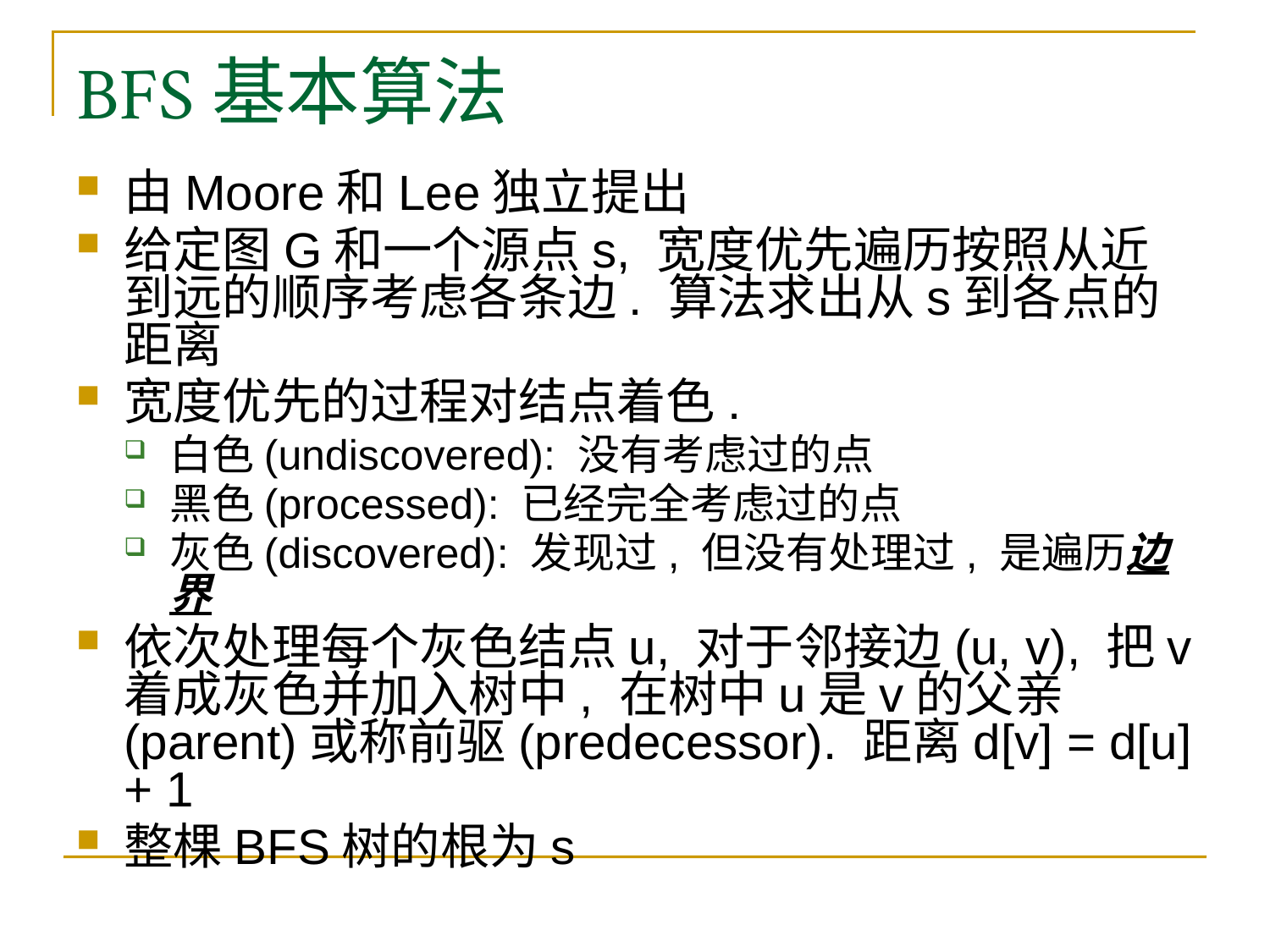

# BFS基本算法
由Moore和Lee独立提出
给定图G和一个源点s, 宽度优先遍历按照从近到远的顺序考虑各条边. 算法求出从s到各点的距离
宽度优先的过程对结点着色.
白色(undiscovered): 没有考虑过的点
黑色(processed): 已经完全考虑过的点
灰色(discovered): 发现过, 但没有处理过, 是遍历边界
依次处理每个灰色结点u, 对于邻接边(u, v), 把v着成灰色并加入树中, 在树中u是v的父亲(parent)或称前驱(predecessor). 距离d[v] = d[u] + 1
整棵BFS树的根为s